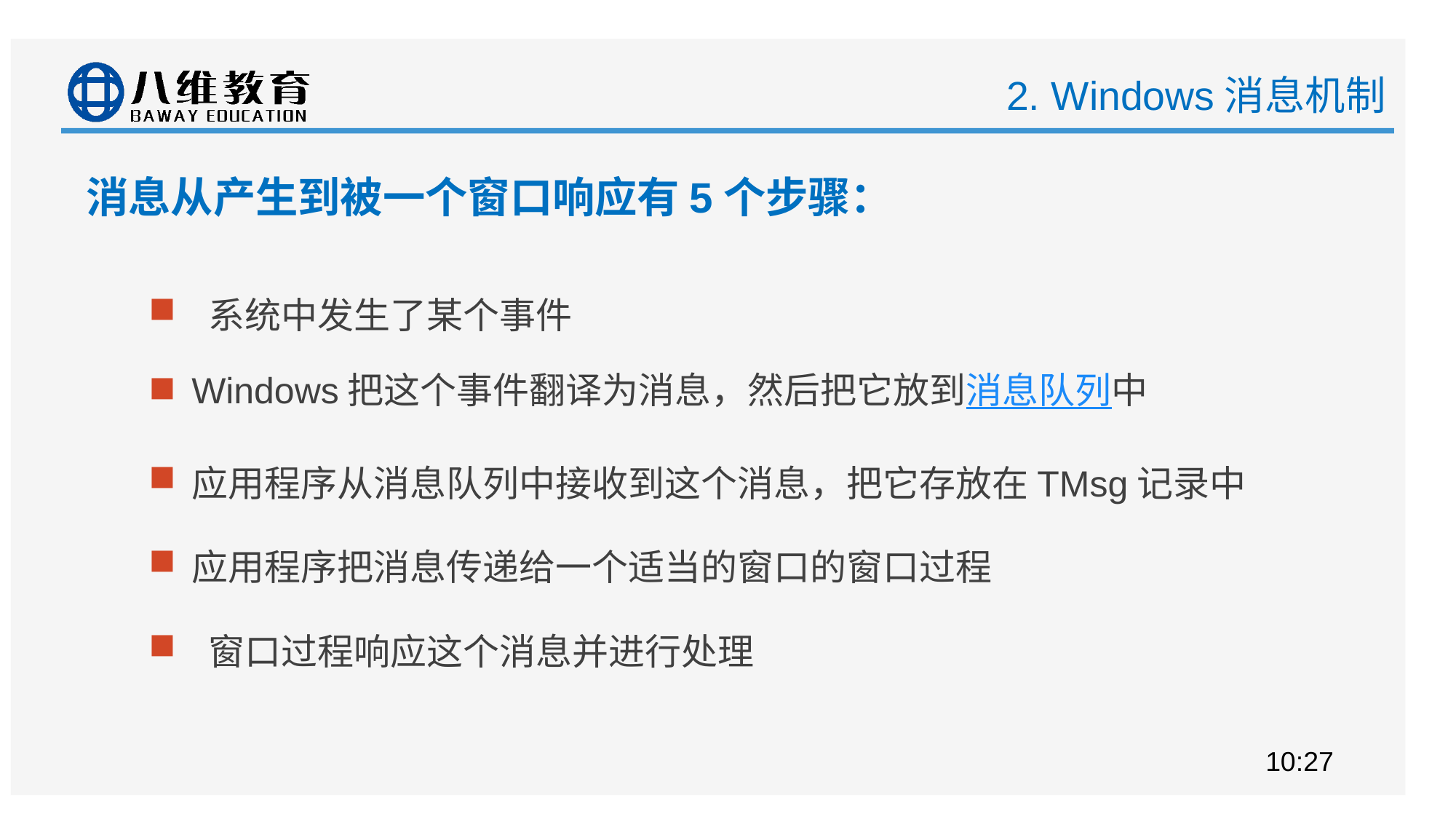

# 2. Windows消息机制
消息从产生到被一个窗口响应有5个步骤：

 系统中发生了某个事件
Windows把这个事件翻译为消息，然后把它放到消息队列中
应用程序从消息队列中接收到这个消息，把它存放在TMsg记录中
应用程序把消息传递给一个适当的窗口的窗口过程
 窗口过程响应这个消息并进行处理